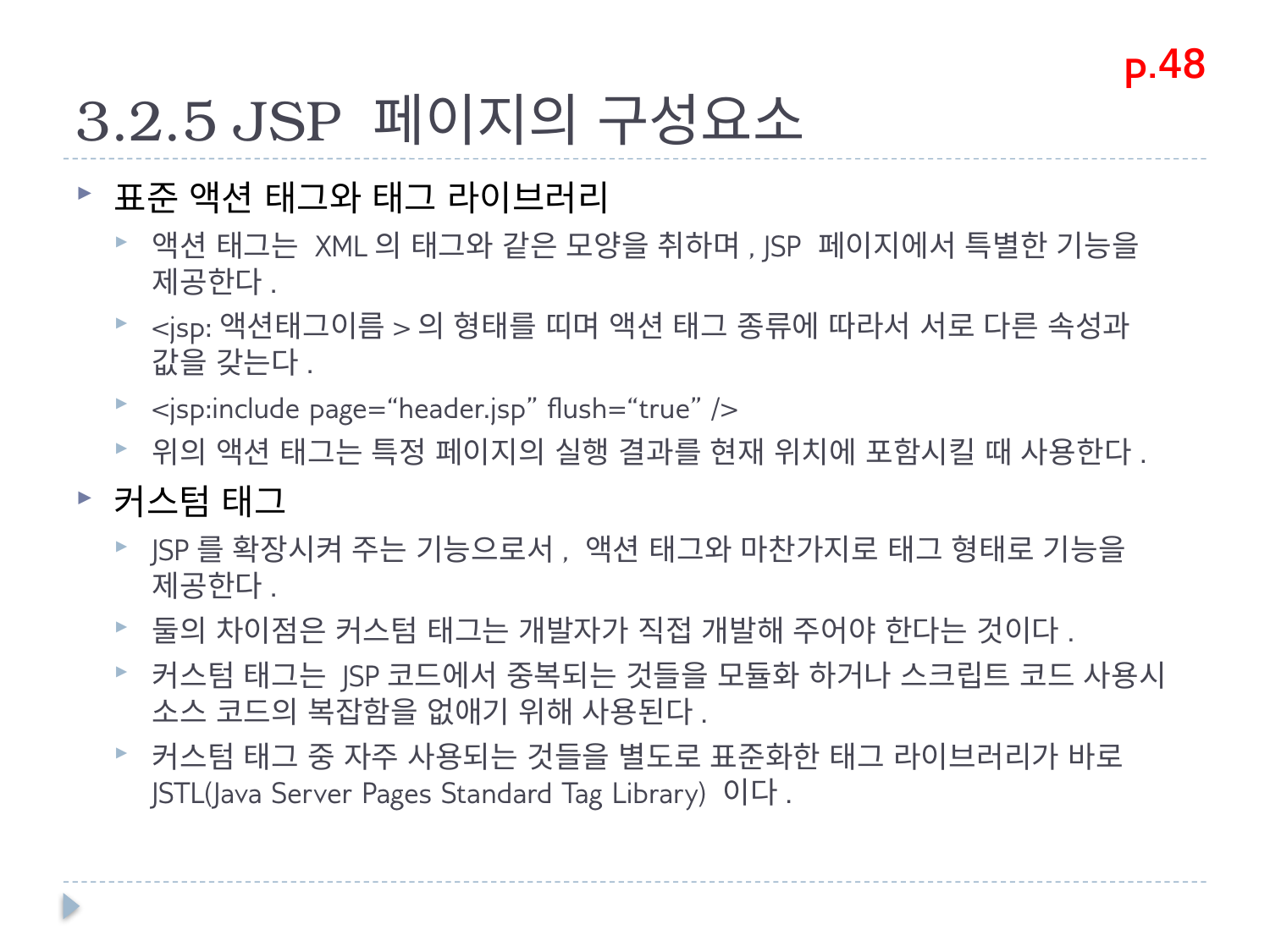

# 3.2.5 JSP 페이지의 구성요소
p.48
표준 액션 태그와 태그 라이브러리
액션 태그는 XML의 태그와 같은 모양을 취하며, JSP 페이지에서 특별한 기능을 제공한다.
<jsp:액션태그이름>의 형태를 띠며 액션 태그 종류에 따라서 서로 다른 속성과 값을 갖는다.
<jsp:include page=“header.jsp” flush=“true” />
위의 액션 태그는 특정 페이지의 실행 결과를 현재 위치에 포함시킬 때 사용한다.
커스텀 태그
JSP를 확장시켜 주는 기능으로서, 액션 태그와 마찬가지로 태그 형태로 기능을 제공한다.
둘의 차이점은 커스텀 태그는 개발자가 직접 개발해 주어야 한다는 것이다.
커스텀 태그는 JSP코드에서 중복되는 것들을 모듈화 하거나 스크립트 코드 사용시 소스 코드의 복잡함을 없애기 위해 사용된다.
커스텀 태그 중 자주 사용되는 것들을 별도로 표준화한 태그 라이브러리가 바로 JSTL(Java Server Pages Standard Tag Library) 이다.